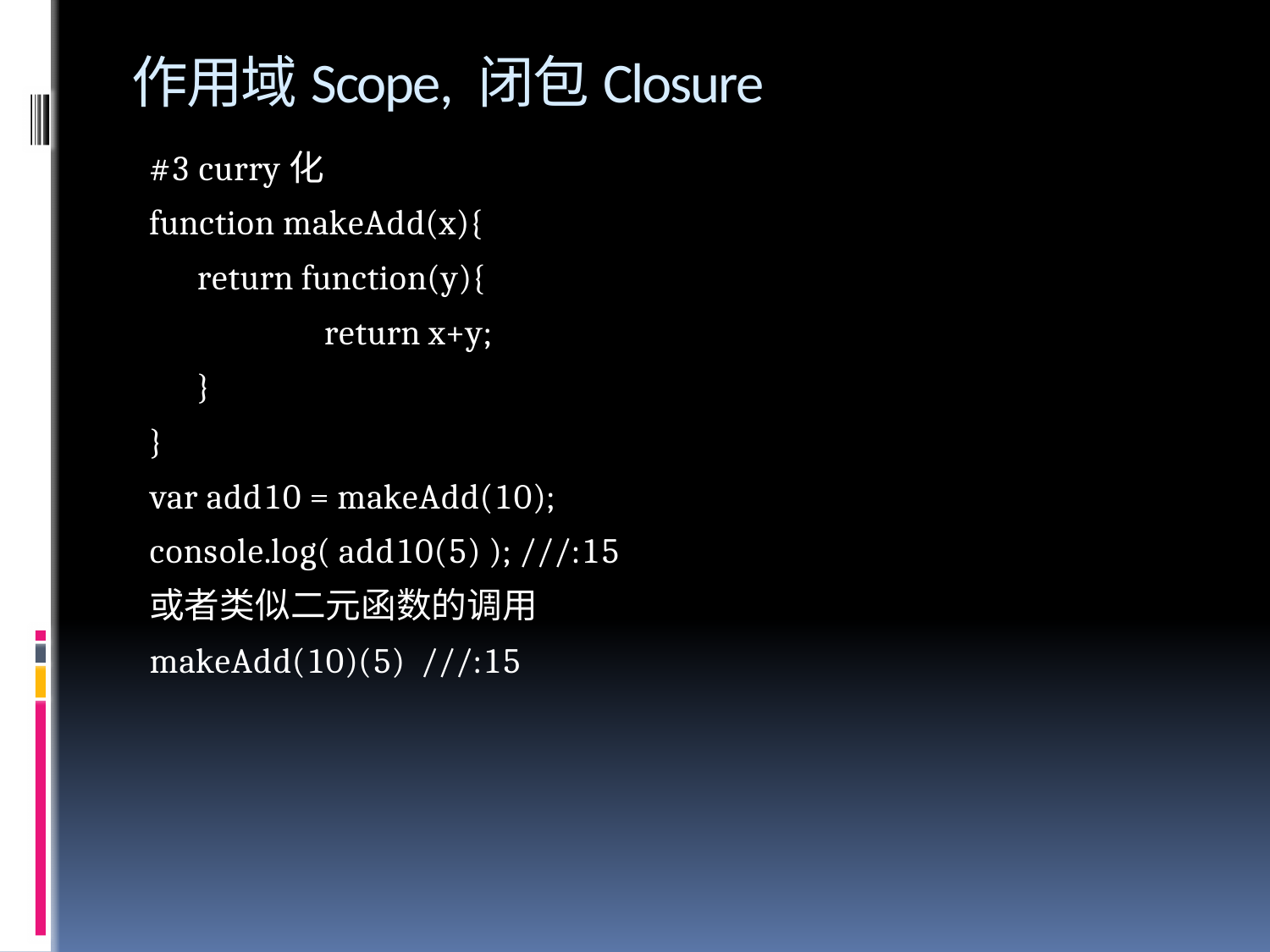

# 作用域Scope, 闭包Closure
#3 curry化
function makeAdd(x){
	return function(y){
		return x+y;
	}
}
var add10 = makeAdd(10);
console.log( add10(5) ); ///:15
或者类似二元函数的调用
makeAdd(10)(5)  ///:15